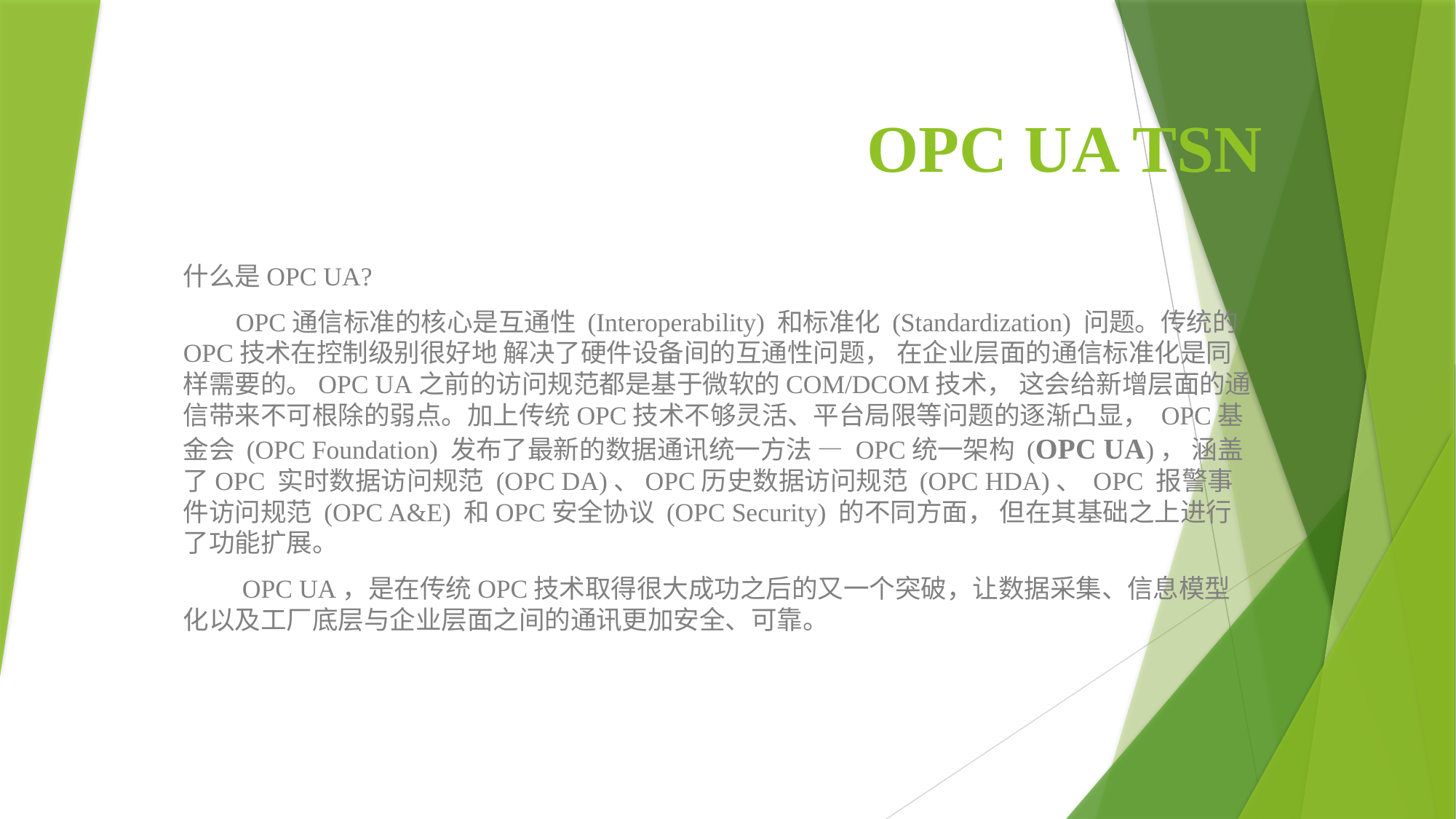

# OPC UA TSN
什么是OPC UA?
        OPC通信标准的核心是互通性 (Interoperability) 和标准化 (Standardization) 问题。传统的OPC技术在控制级别很好地 解决了硬件设备间的互通性问题， 在企业层面的通信标准化是同样需要的。OPC UA之前的访问规范都是基于微软的COM/DCOM技术， 这会给新增层面的通信带来不可根除的弱点。加上传统OPC技术不够灵活、平台局限等问题的逐渐凸显， OPC基金会 (OPC Foundation) 发布了最新的数据通讯统一方法 — OPC统一架构 (OPC UA)， 涵盖了OPC 实时数据访问规范 (OPC DA)、OPC历史数据访问规范 (OPC HDA)、 OPC 报警事件访问规范 (OPC A&E) 和OPC安全协议 (OPC Security) 的不同方面， 但在其基础之上进行了功能扩展。
         OPC UA，是在传统OPC技术取得很大成功之后的又一个突破，让数据采集、信息模型化以及工厂底层与企业层面之间的通讯更加安全、可靠。